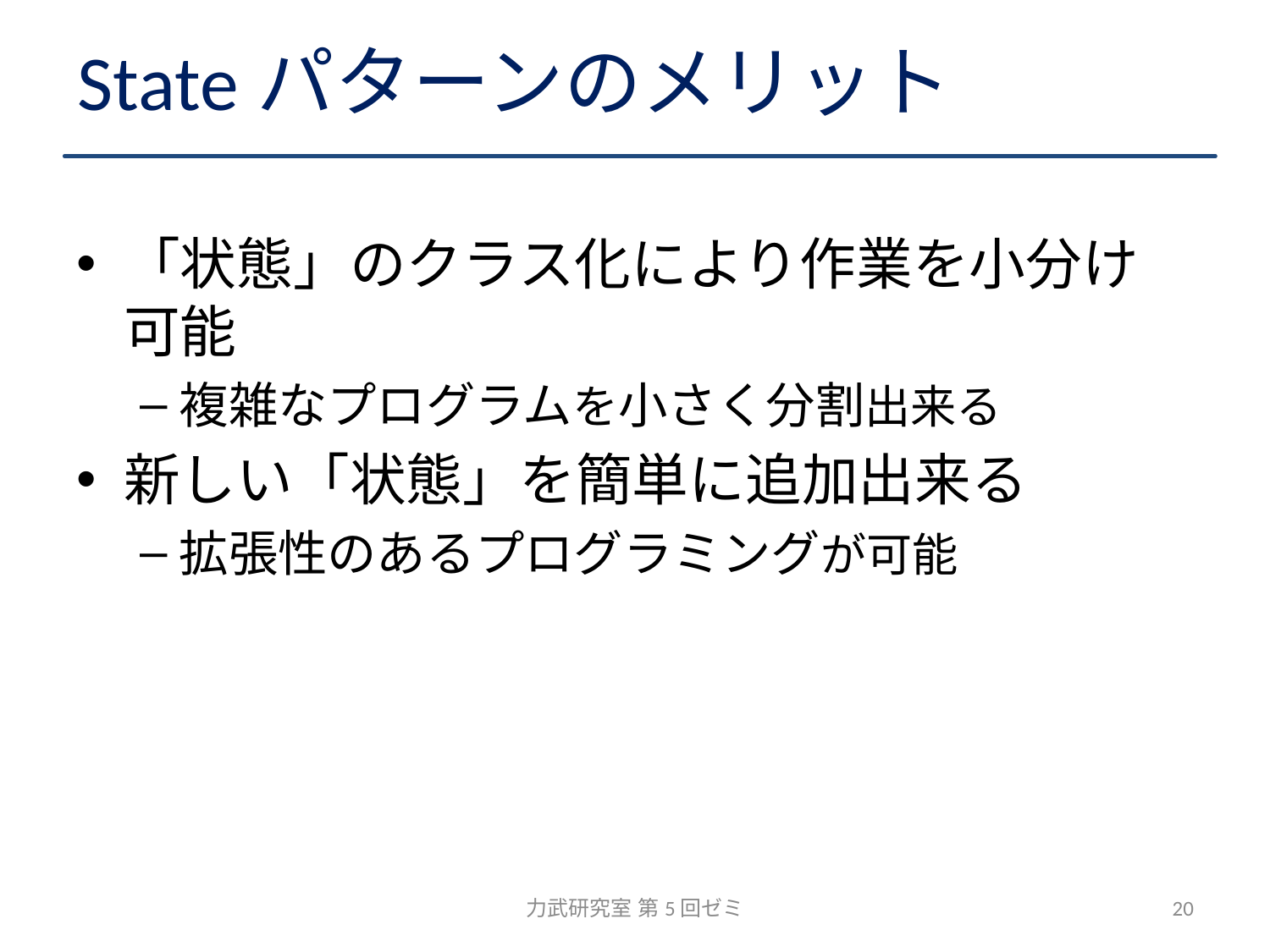

# Stateパターンのメリット
「状態」のクラス化により作業を小分け可能
複雑なプログラムを小さく分割出来る
新しい「状態」を簡単に追加出来る
拡張性のあるプログラミングが可能
力武研究室 第5回ゼミ
20